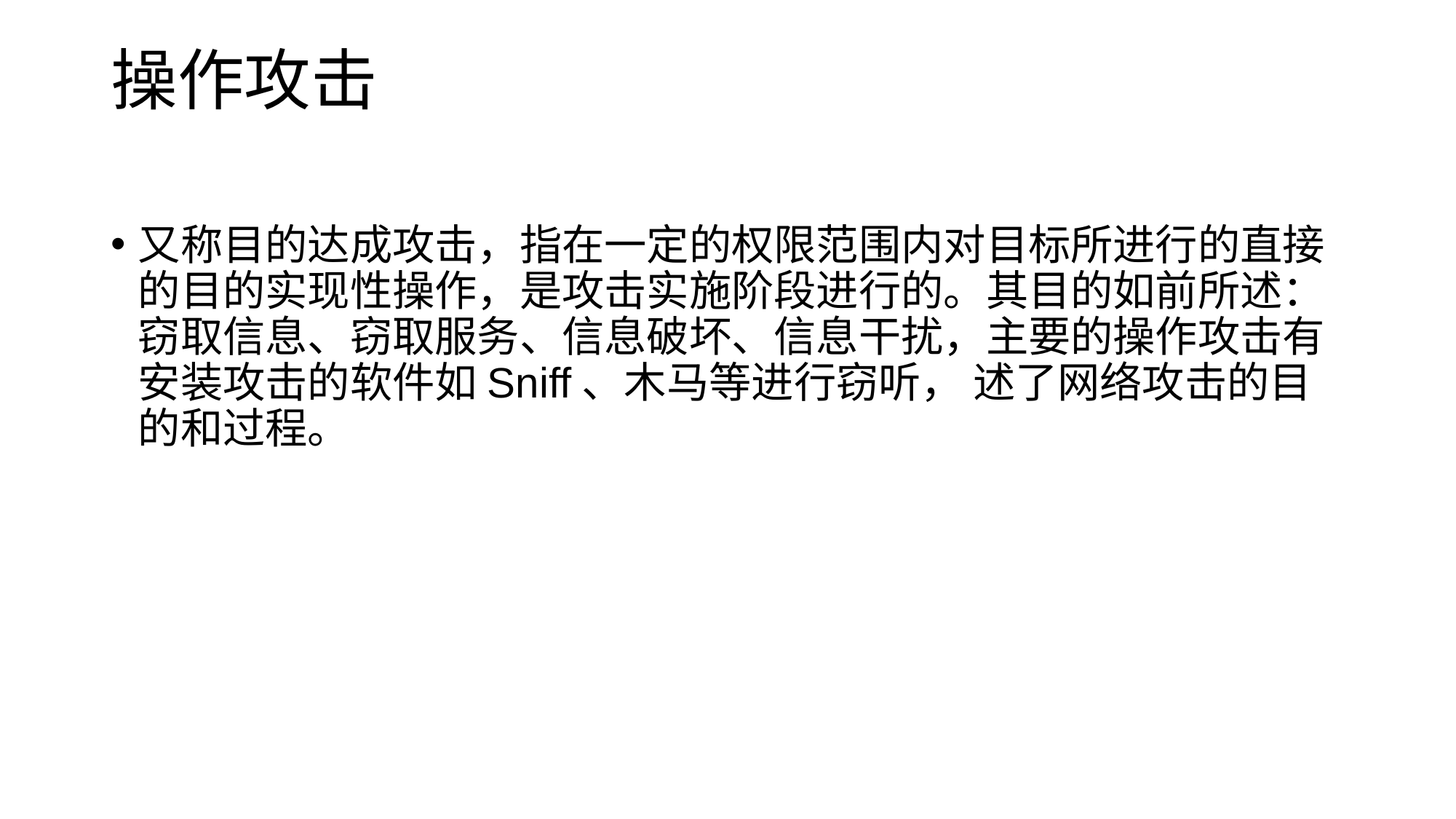

# 操作攻击
又称目的达成攻击，指在一定的权限范围内对目标所进行的直接的目的实现性操作，是攻击实施阶段进行的。其目的如前所述：窃取信息、窃取服务、信息破坏、信息干扰，主要的操作攻击有安装攻击的软件如Sniff、木马等进行窃听， 述了网络攻击的目的和过程。